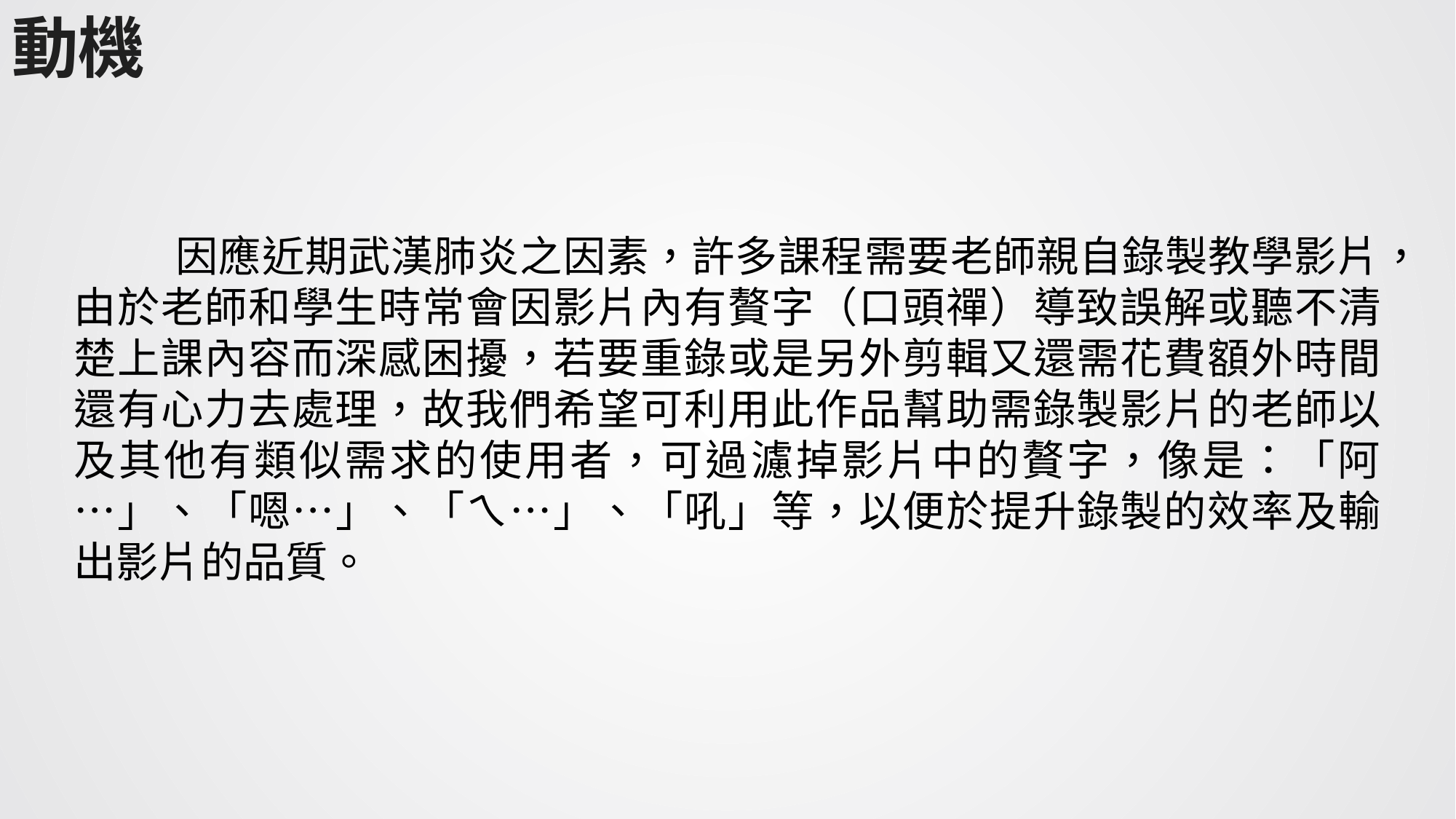

動機
      因應近期武漢肺炎之因素，許多課程需要老師親自錄製教學影片，由於老師和學生時常會因影片內有贅字（口頭禪）導致誤解或聽不清楚上課內容而深感困擾，若要重錄或是另外剪輯又還需花費額外時間還有心力去處理，故我們希望可利用此作品幫助需錄製影片的老師以及其他有類似需求的使用者，可過濾掉影片中的贅字，像是：「阿…」、「嗯…」、「ㄟ…」、「吼」等，以便於提升錄製的效率及輸出影片的品質。